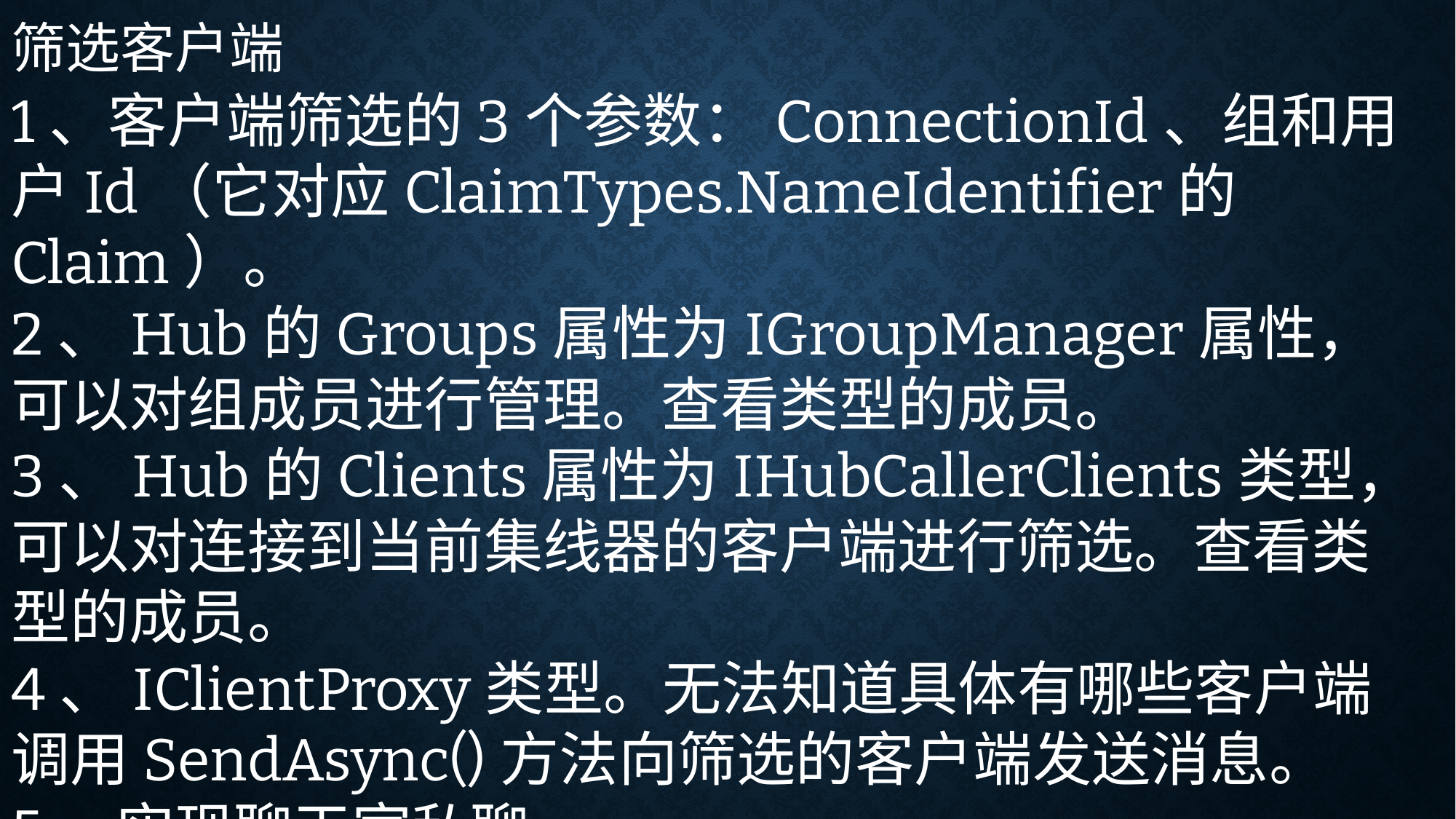

筛选客户端
1、客户端筛选的3个参数：ConnectionId、组和用户Id（它对应ClaimTypes.NameIdentifier的Claim）。
2、Hub的Groups属性为IGroupManager属性，可以对组成员进行管理。查看类型的成员。
3、Hub的Clients属性为IHubCallerClients类型，可以对连接到当前集线器的客户端进行筛选。查看类型的成员。
4、IClientProxy类型。无法知道具体有哪些客户端调用SendAsync()方法向筛选的客户端发送消息。
5、实现聊天室私聊。